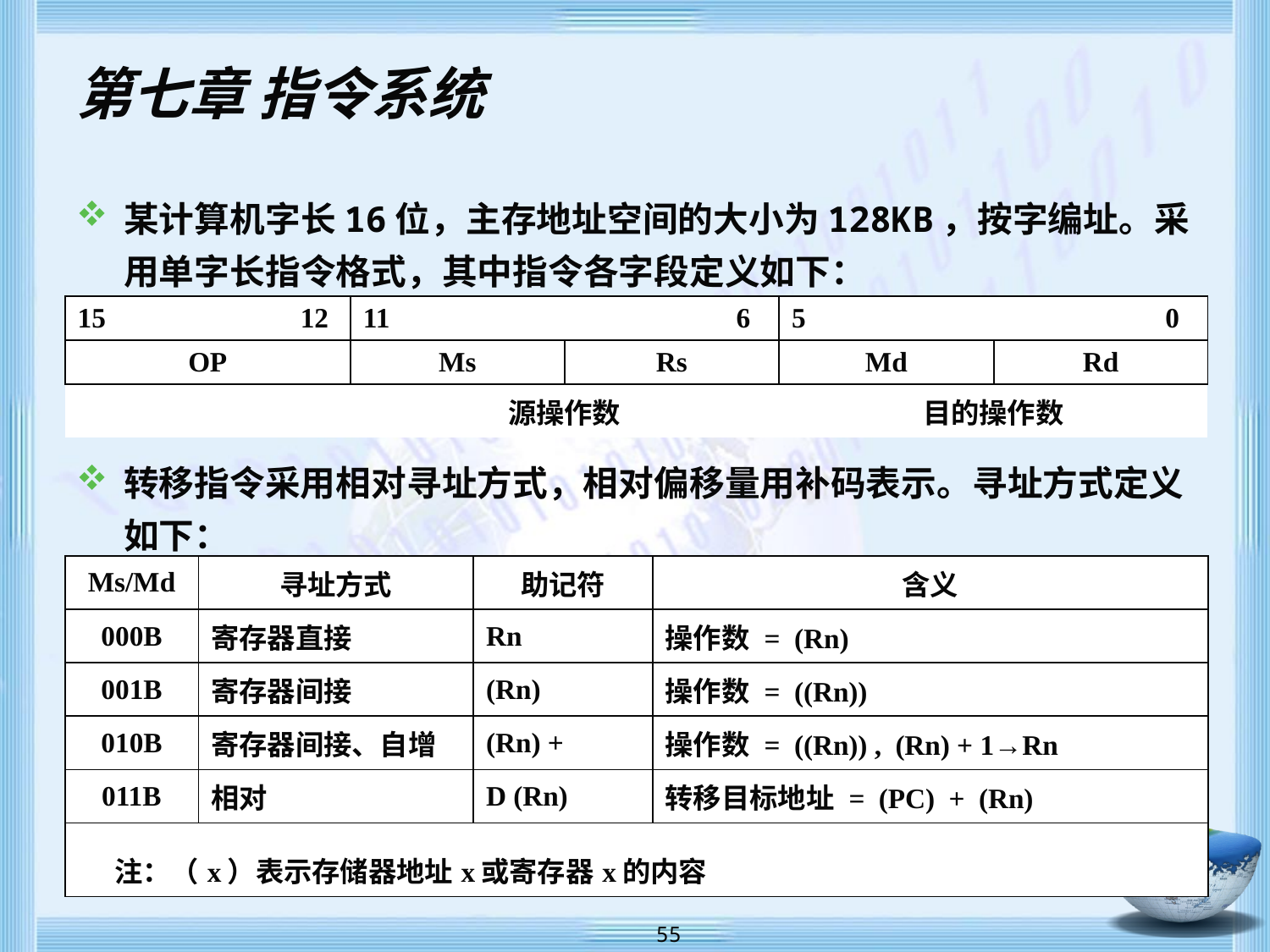

# 第七章 指令系统
某计算机字长16位，主存地址空间的大小为128KB，按字编址。采用单字长指令格式，其中指令各字段定义如下：

转移指令采用相对寻址方式，相对偏移量用补码表示。寻址方式定义如下：

| 15 |  |  | 12 | 11 |  |  |  |  | 6 | 5 |  |  |  |  | 0 |
| --- | --- | --- | --- | --- | --- | --- | --- | --- | --- | --- | --- | --- | --- | --- | --- |
| OP |  |  |  | Ms |  |  | Rs |  |  | Md |  |  | Rd |  |  |
|  |  |  |  | 源操作数 |  |  |  |  |  | 目的操作数 |  |  |  |  |  |
| Ms/Md | 寻址方式 | 助记符 | 含义 |
| --- | --- | --- | --- |
| 000B | 寄存器直接 | Rn | 操作数 = (Rn) |
| 001B | 寄存器间接 | (Rn) | 操作数 = ((Rn)) |
| 010B | 寄存器间接、自增 | (Rn) + | 操作数 = ((Rn)) , (Rn) + 1→Rn |
| 011B | 相对 | D (Rn) | 转移目标地址 = (PC) + (Rn) |
| 注：（x）表示存储器地址x或寄存器x的内容 |  |  |  |
    55